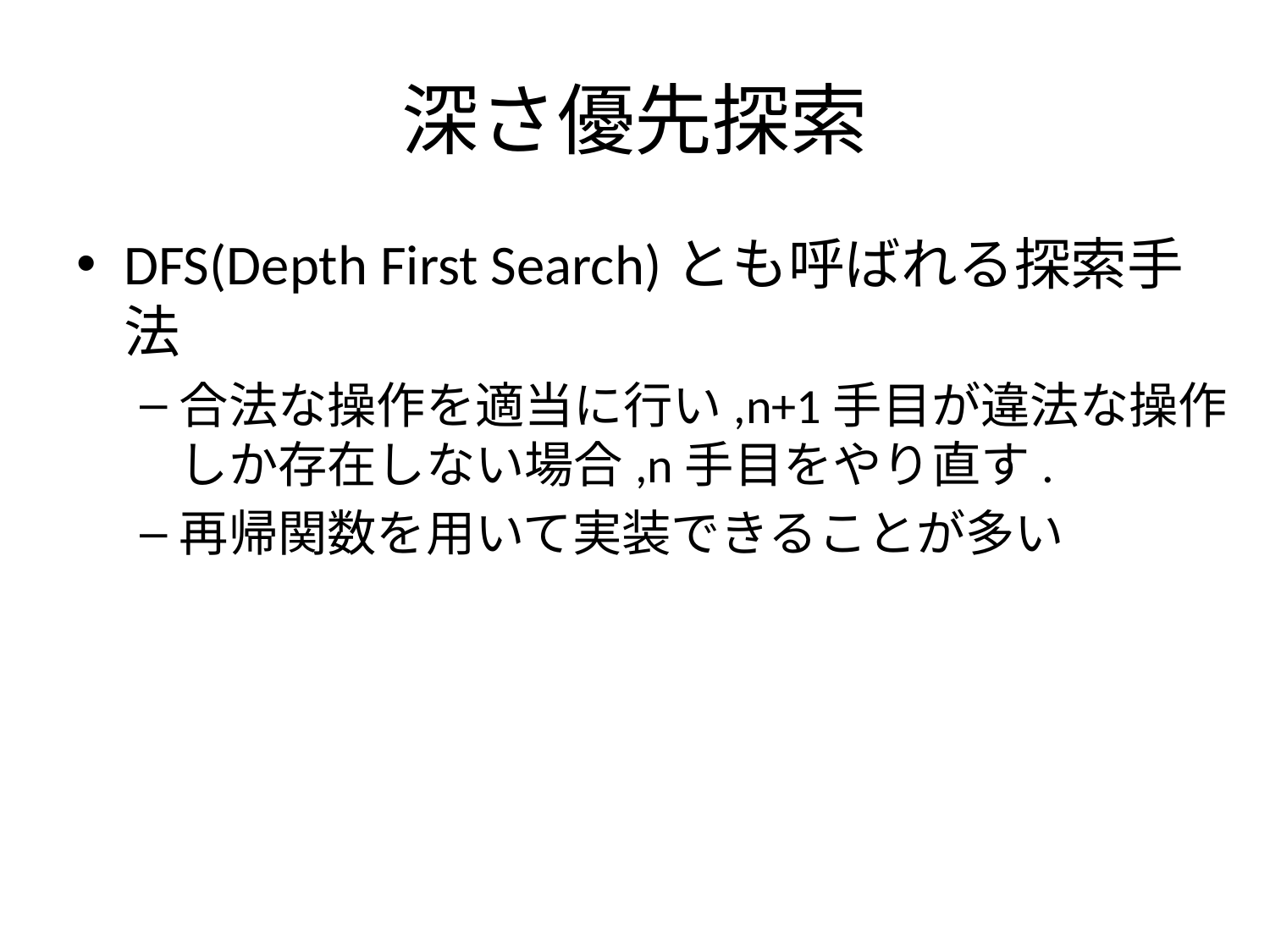

# 深さ優先探索
DFS(Depth First Search)とも呼ばれる探索手法
合法な操作を適当に行い,n+1手目が違法な操作しか存在しない場合,n手目をやり直す.
再帰関数を用いて実装できることが多い